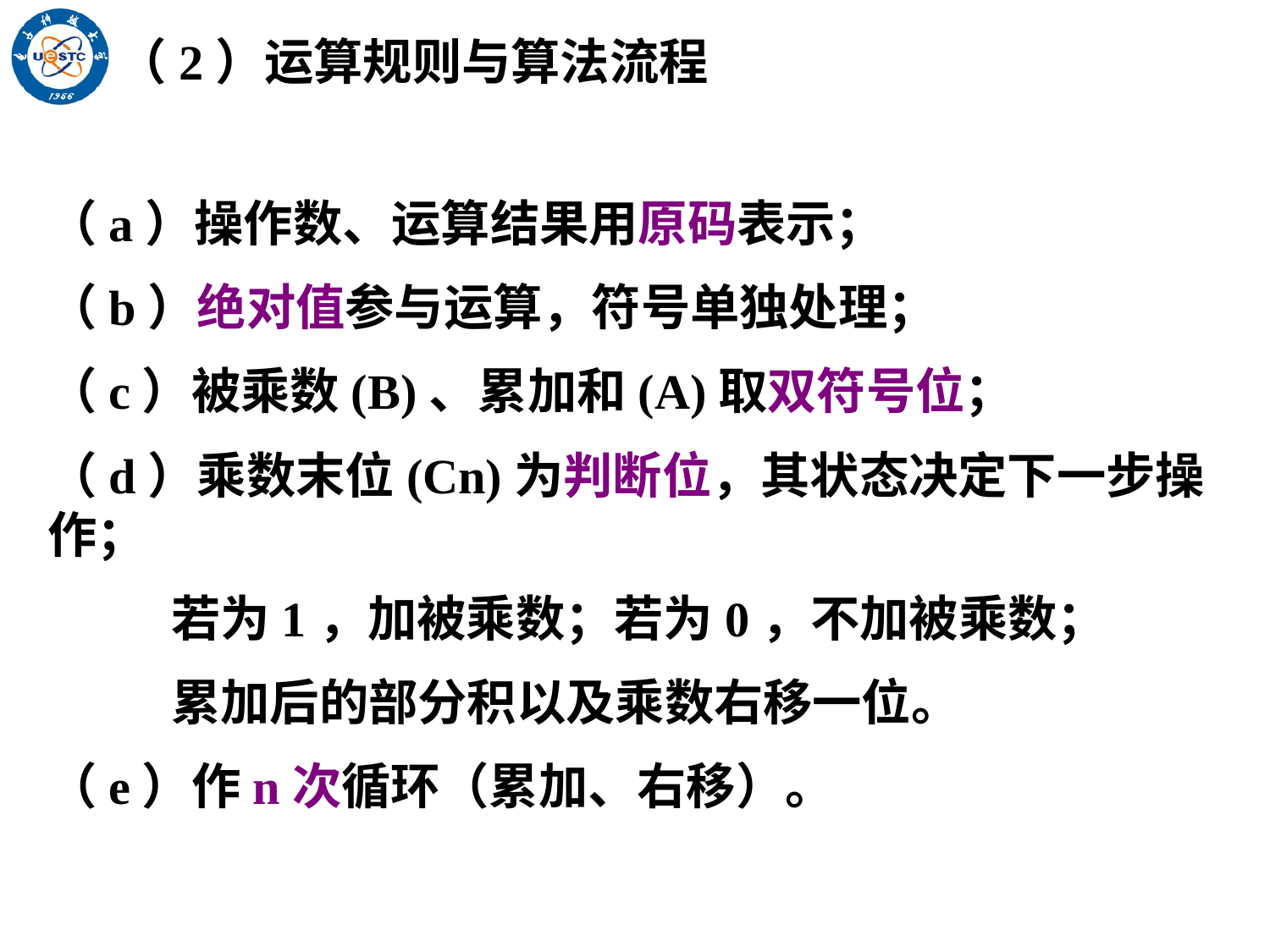

（2）运算规则与算法流程
（a）操作数、运算结果用原码表示；
（b）绝对值参与运算，符号单独处理；
（c）被乘数(B)、累加和(A)取双符号位；
（d）乘数末位(Cn)为判断位，其状态决定下一步操作；
          若为1，加被乘数；若为0，不加被乘数；
          累加后的部分积以及乘数右移一位。
（e）作n次循环（累加、右移）。